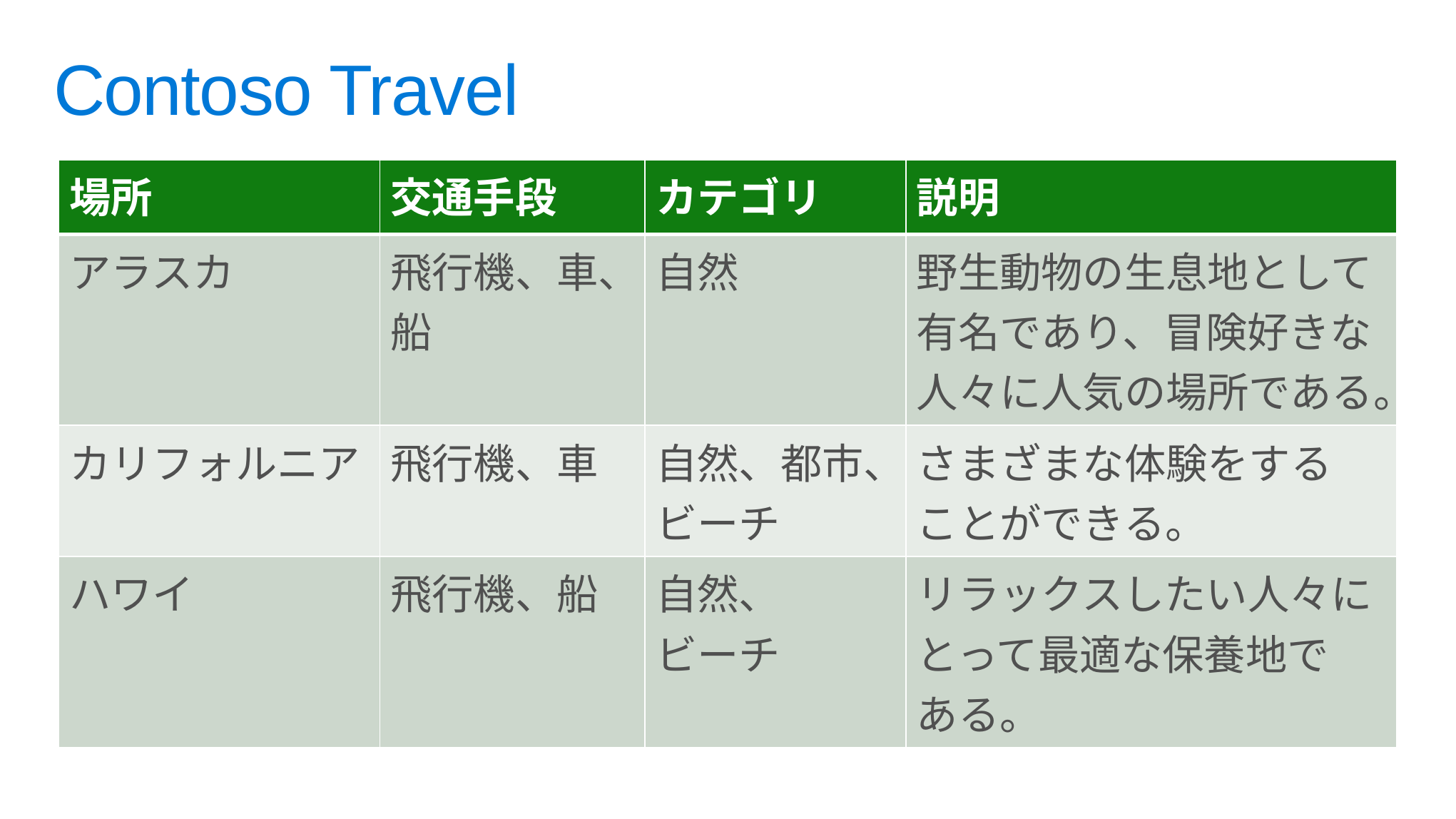

# Contoso Travel
| 場所 | 交通手段 | カテゴリ | 説明 |
| --- | --- | --- | --- |
| アラスカ | 飛行機、車、船 | 自然 | 野生動物の生息地として有名であり、冒険好きな人々に人気の場所である。 |
| カリフォルニア | 飛行機、車 | 自然、都市、ビーチ | さまざまな体験をする ことができる。 |
| ハワイ | 飛行機、船 | 自然、 ビーチ | リラックスしたい人々にとって最適な保養地で ある。 |